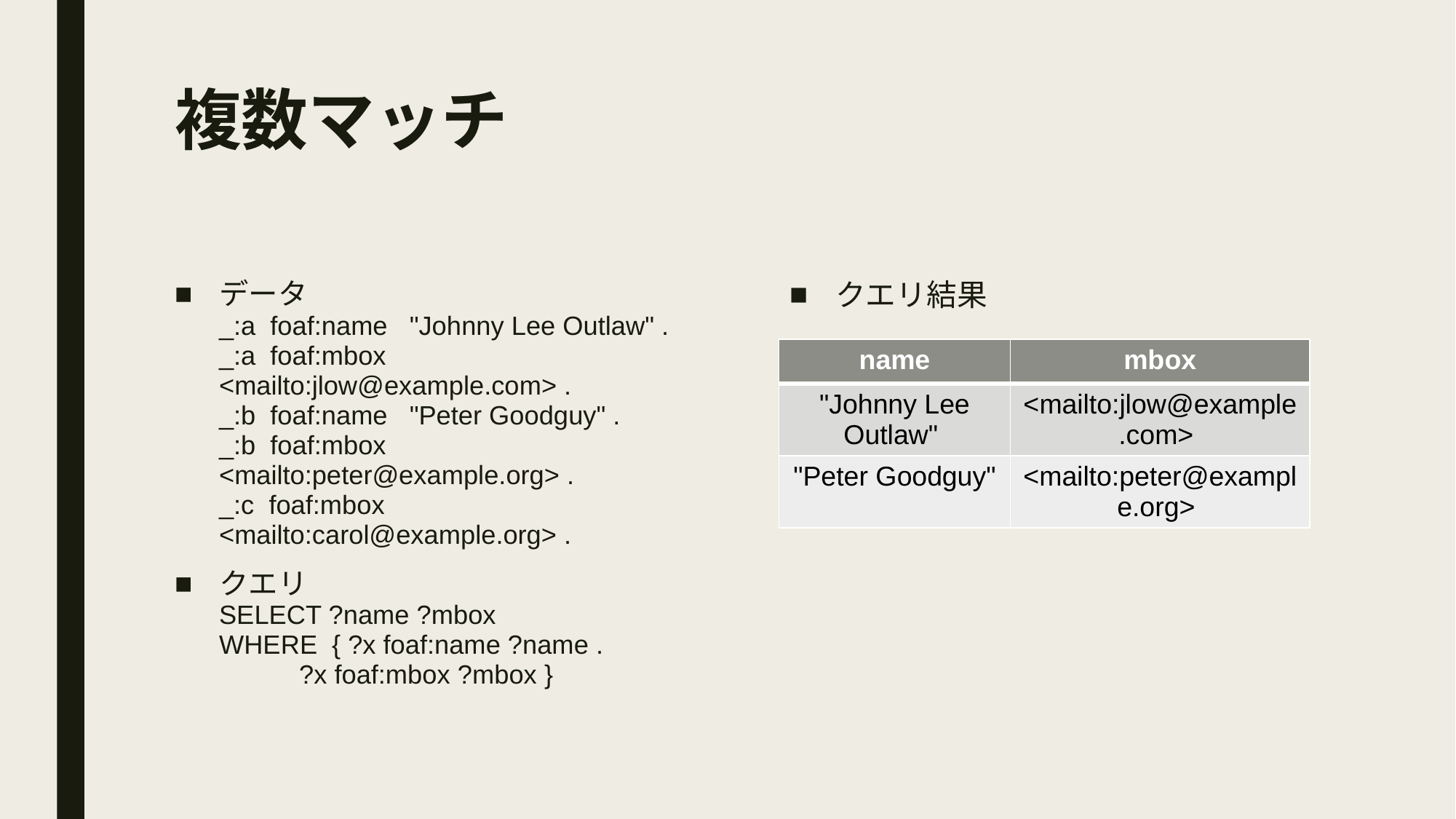

# 複数マッチ
データ
_:a  foaf:name   "Johnny Lee Outlaw" .
_:a  foaf:mbox   <mailto:jlow@example.com> .
_:b  foaf:name   "Peter Goodguy" .
_:b  foaf:mbox   <mailto:peter@example.org> .
_:c  foaf:mbox   <mailto:carol@example.org> .
クエリ
SELECT ?name ?mbox
WHERE  { ?x foaf:name ?name .
           ?x foaf:mbox ?mbox }

クエリ結果
| name | mbox |
| --- | --- |
| "Johnny Lee Outlaw" | <mailto:jlow@example.com> |
| "Peter Goodguy" | <mailto:peter@example.org> |